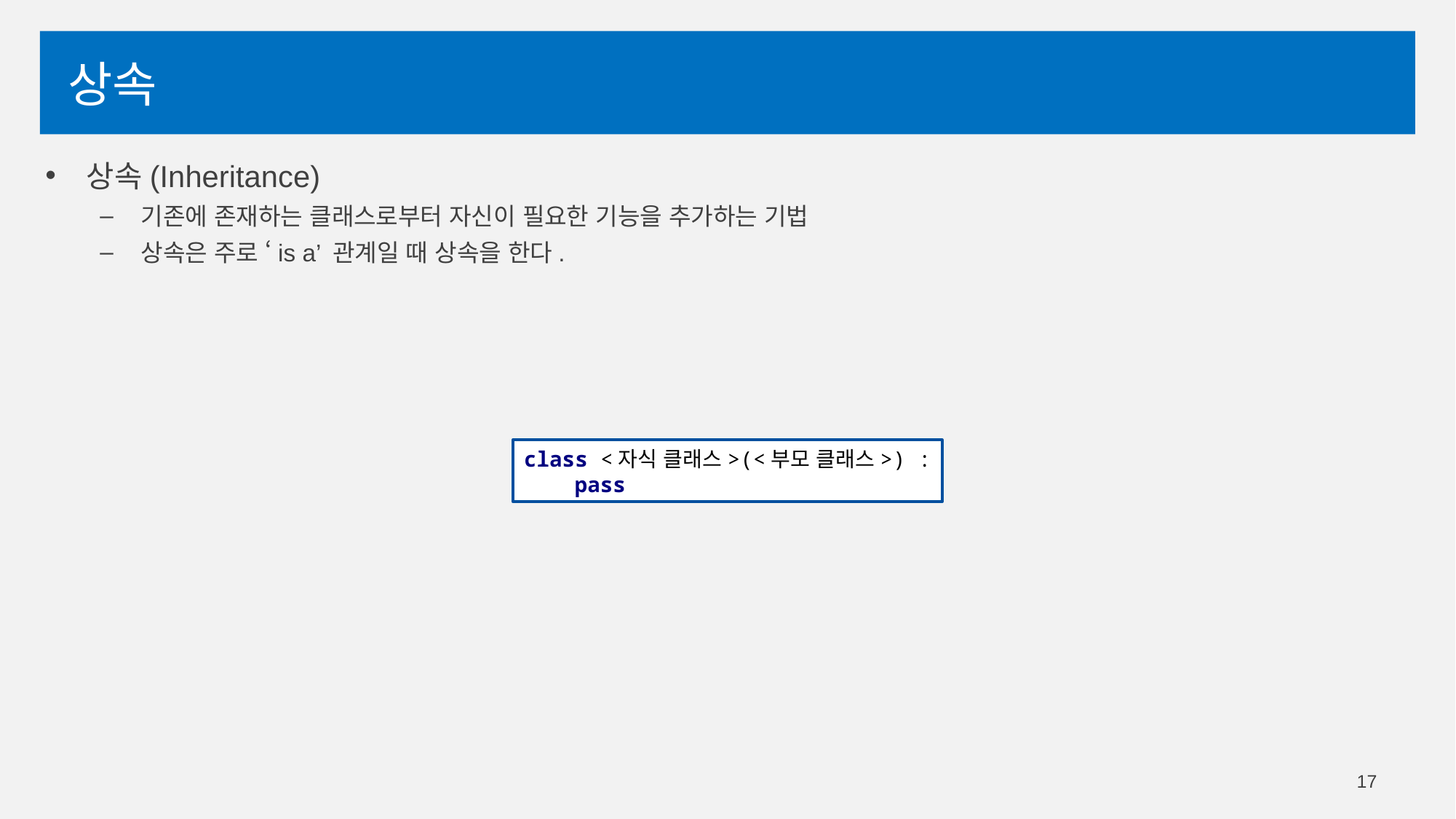

# 상속
상속(Inheritance)
기존에 존재하는 클래스로부터 자신이 필요한 기능을 추가하는 기법
상속은 주로 ‘is a’ 관계일 때 상속을 한다.
class <자식 클래스>(<부모 클래스>) :
    pass
17